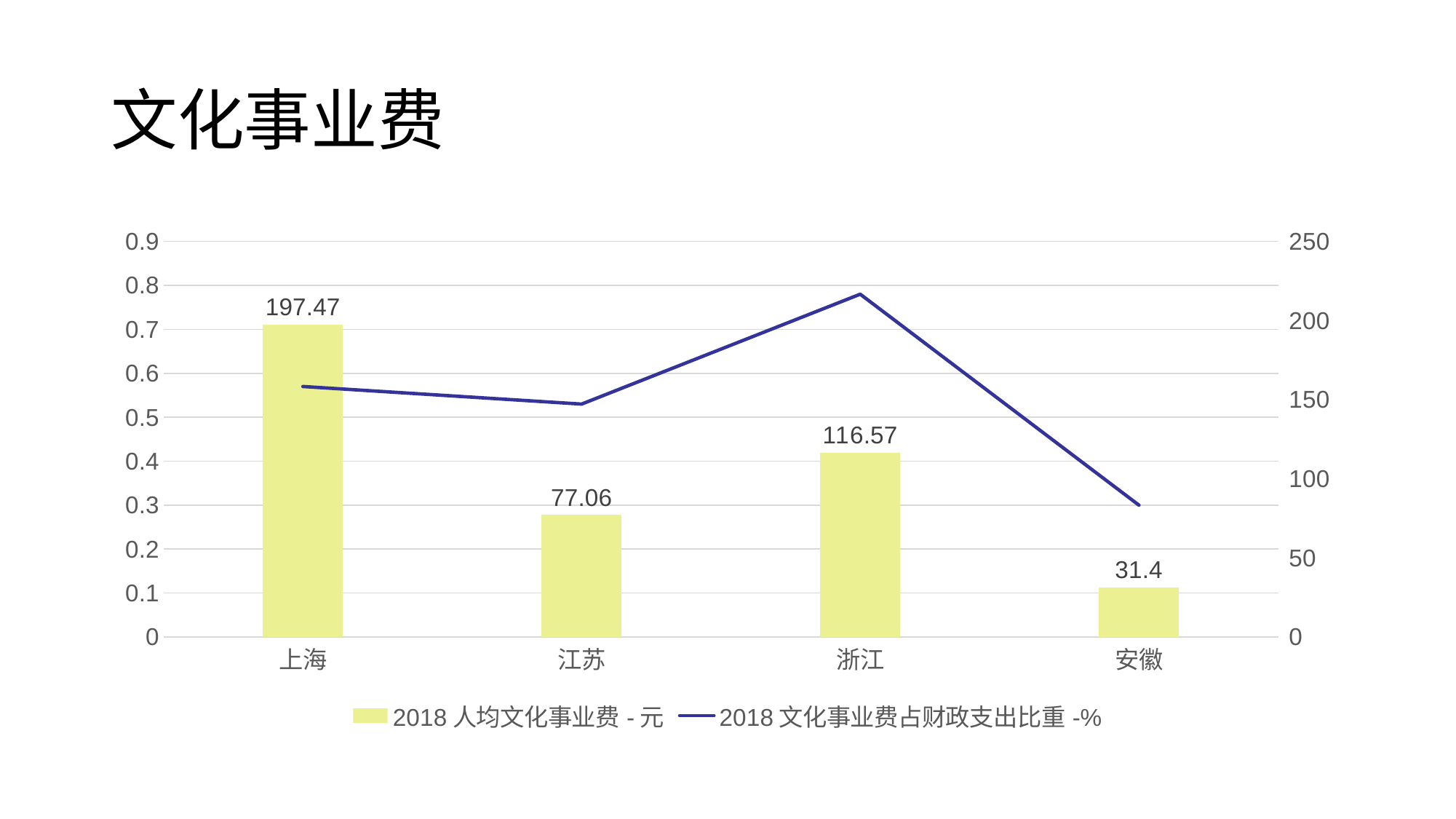

# 文化事业费

### Chart

| Category | 2018人均文化事业费-元 | 2018文化事业费占财政支出比重-% |
|---|---|---|
| 上海 | 197.47 | 0.57 |
| 江苏 | 77.06 | 0.53 |
| 浙江 | 116.57 | 0.78 |
| 安徽 | 31.4 | 0.3 |